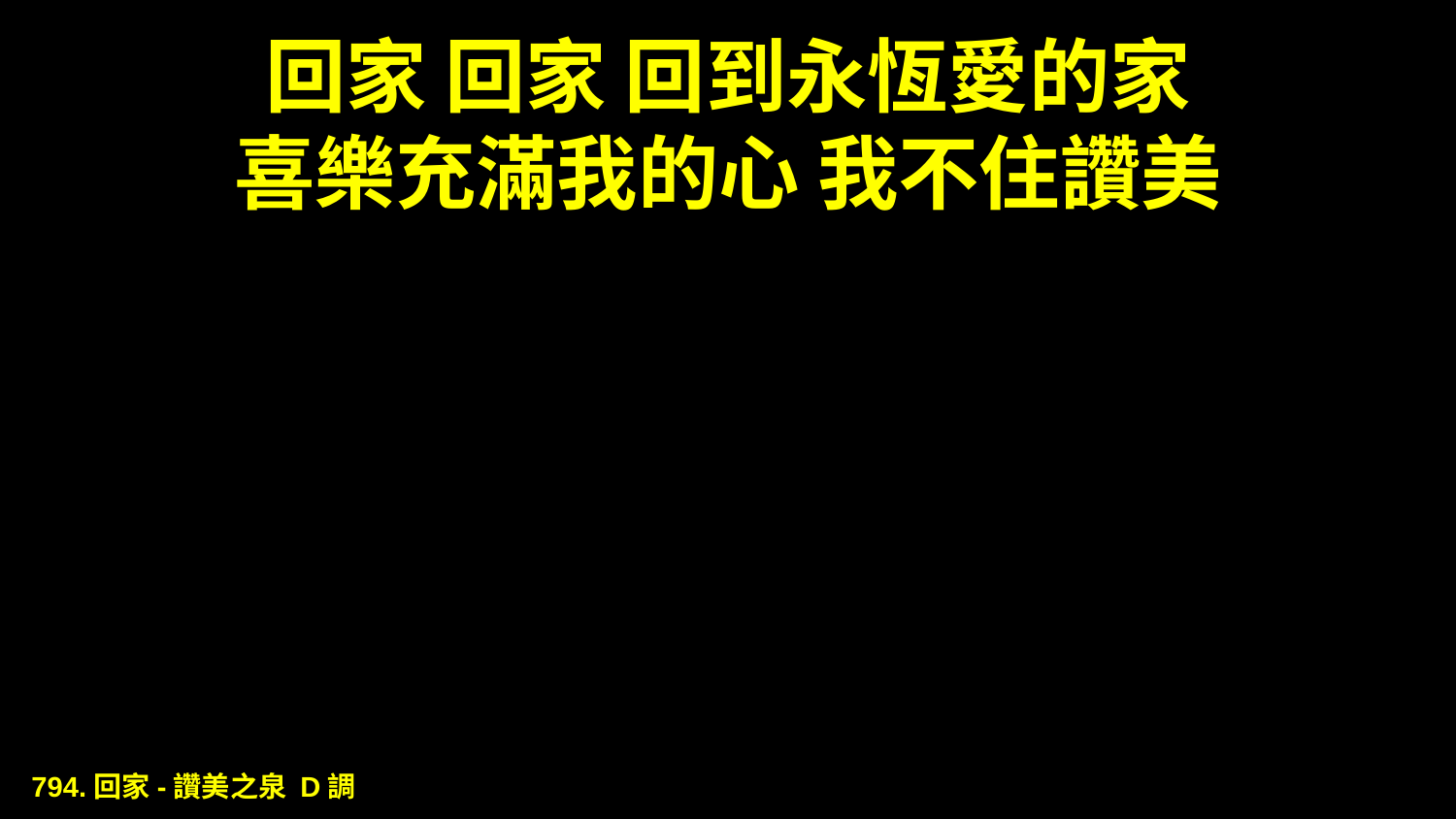

# 回家 回家 回到永恆愛的家 喜樂充滿我的心 我不住讚美
794.回家-讚美之泉 D調